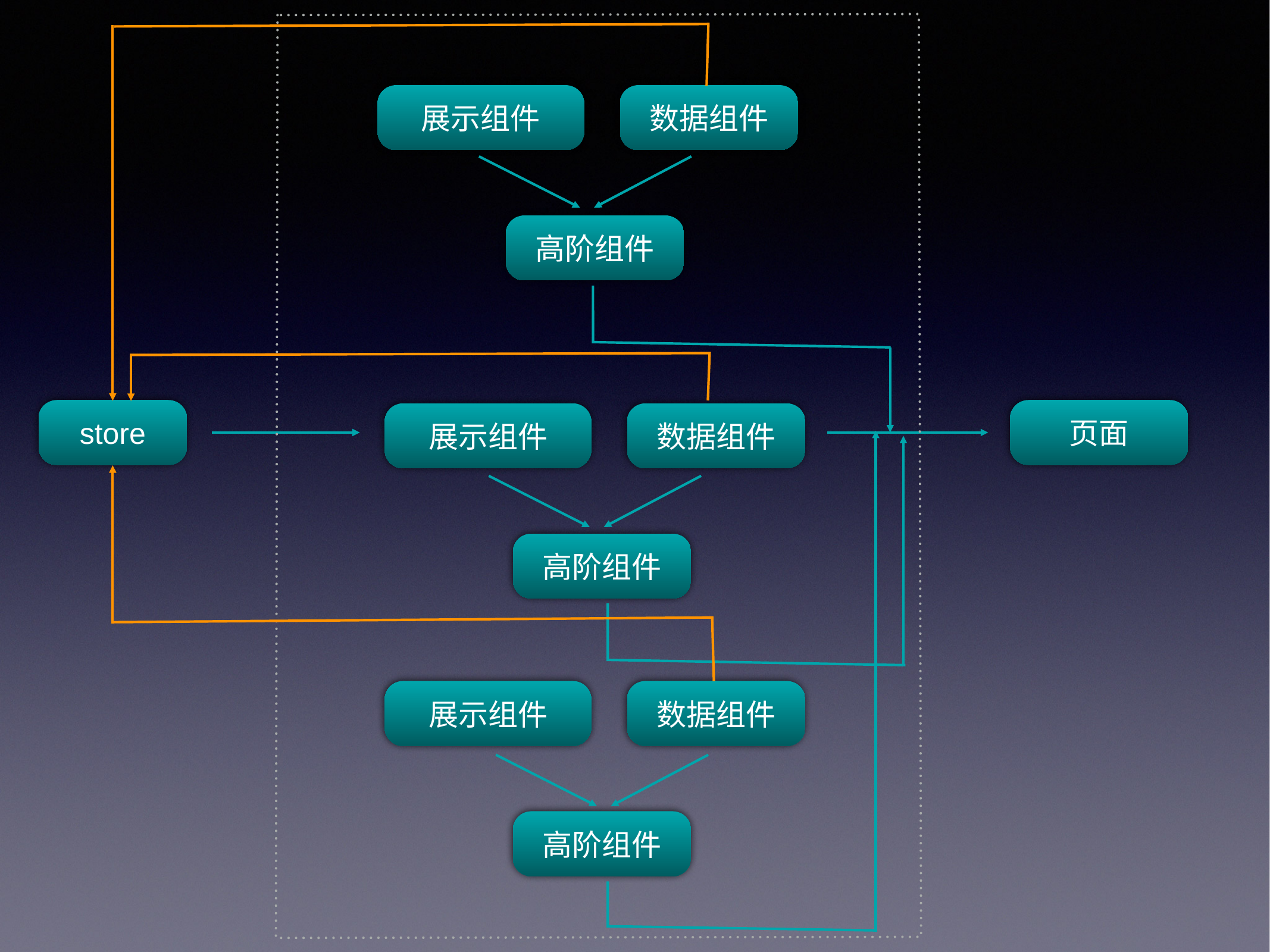

展示组件
数据组件

高阶组件

store
页面
展示组件
数据组件

高阶组件

展示组件
数据组件

高阶组件

61